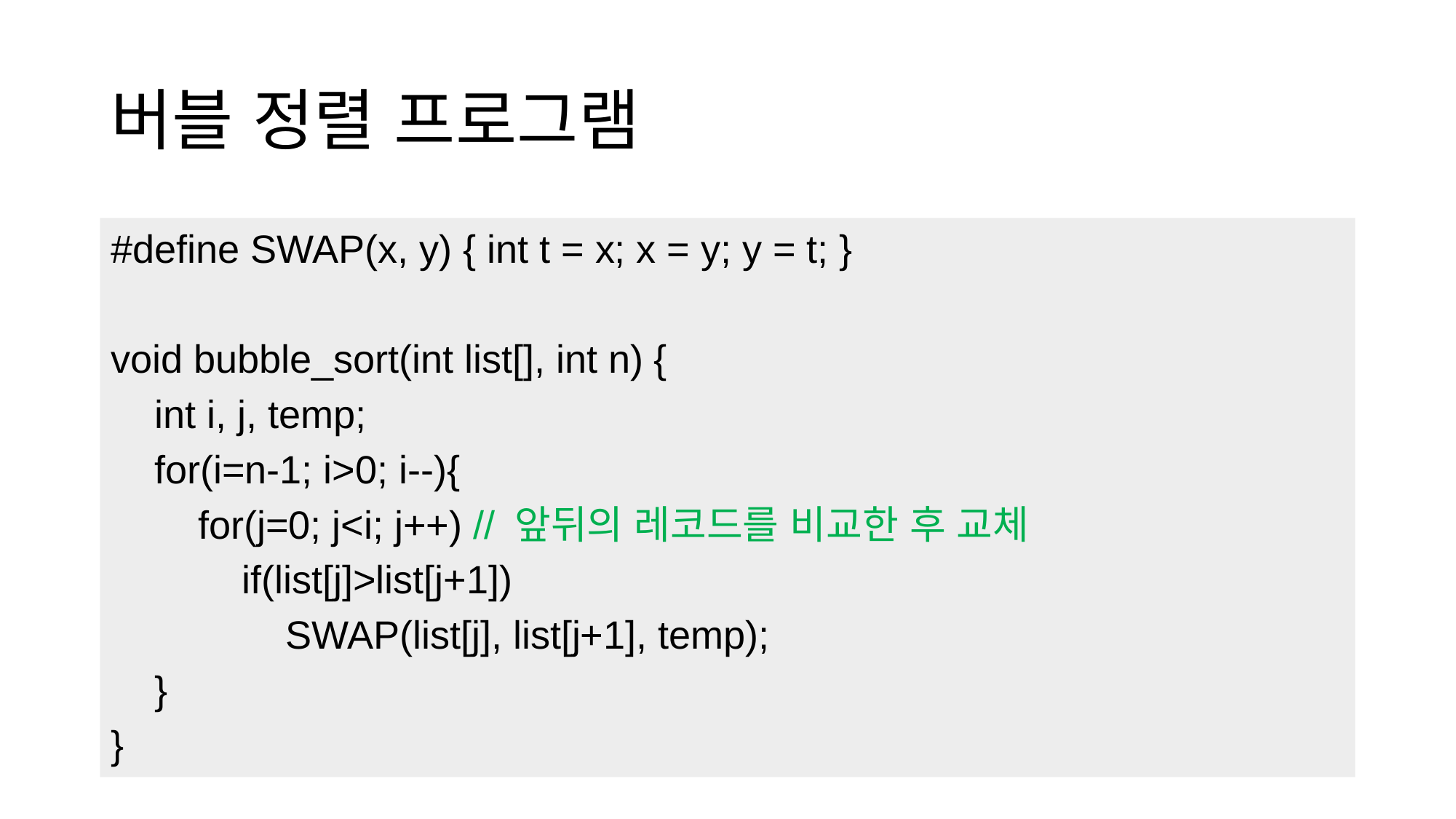

# 버블 정렬 프로그램
#define SWAP(x, y) { int t = x; x = y; y = t; }

void bubble_sort(int list[], int n) {
    int i, j, temp;
    for(i=n-1; i>0; i--){
        for(j=0; j<i; j++) // 앞뒤의 레코드를 비교한 후 교체
            if(list[j]>list[j+1])
                SWAP(list[j], list[j+1], temp);
    }
}